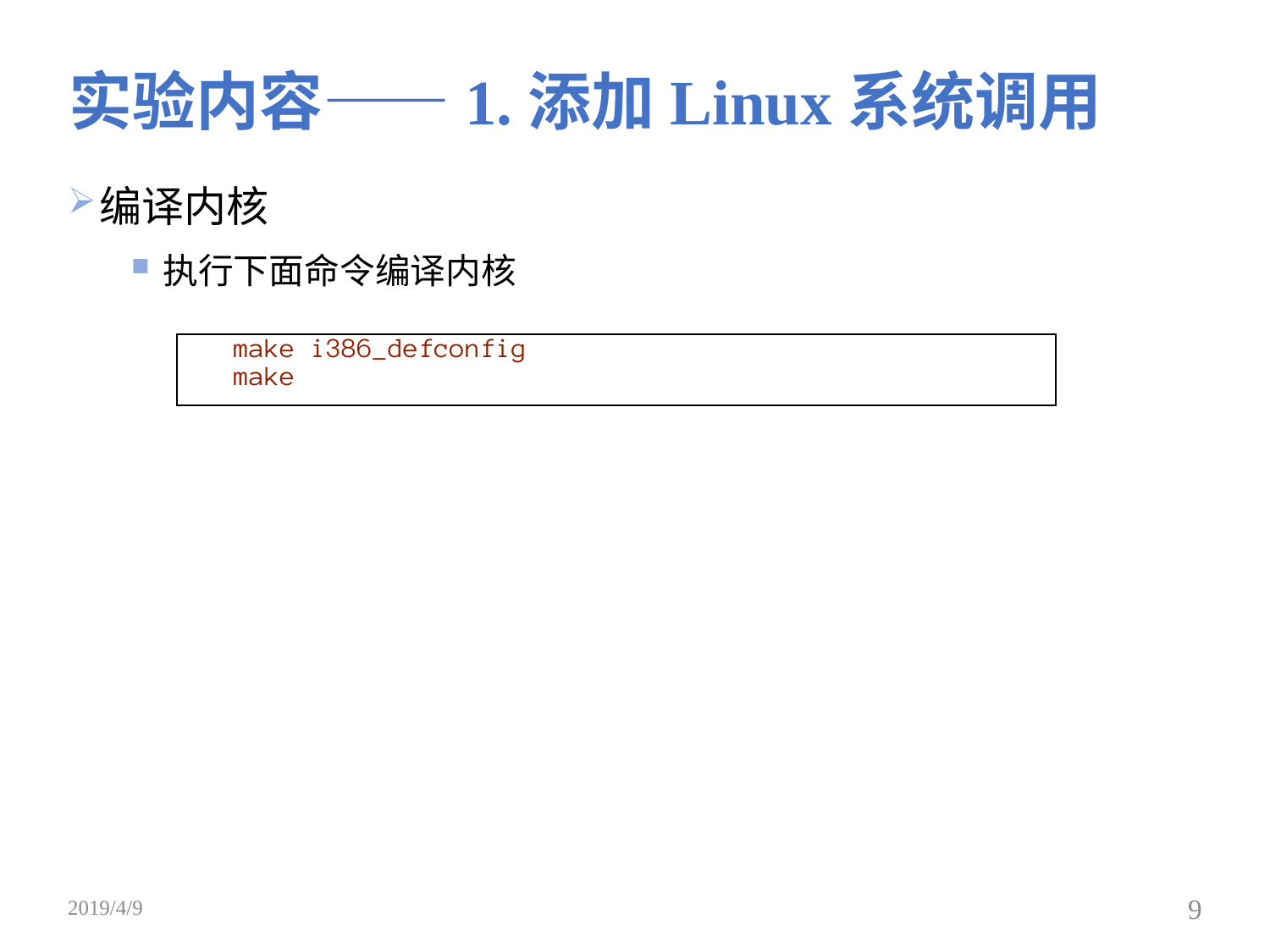

# 实验内容——1.添加Linux系统调用
编译内核
执行下面命令编译内核

| make i386\_defconfig make |
| --- |
2019/4/9
9